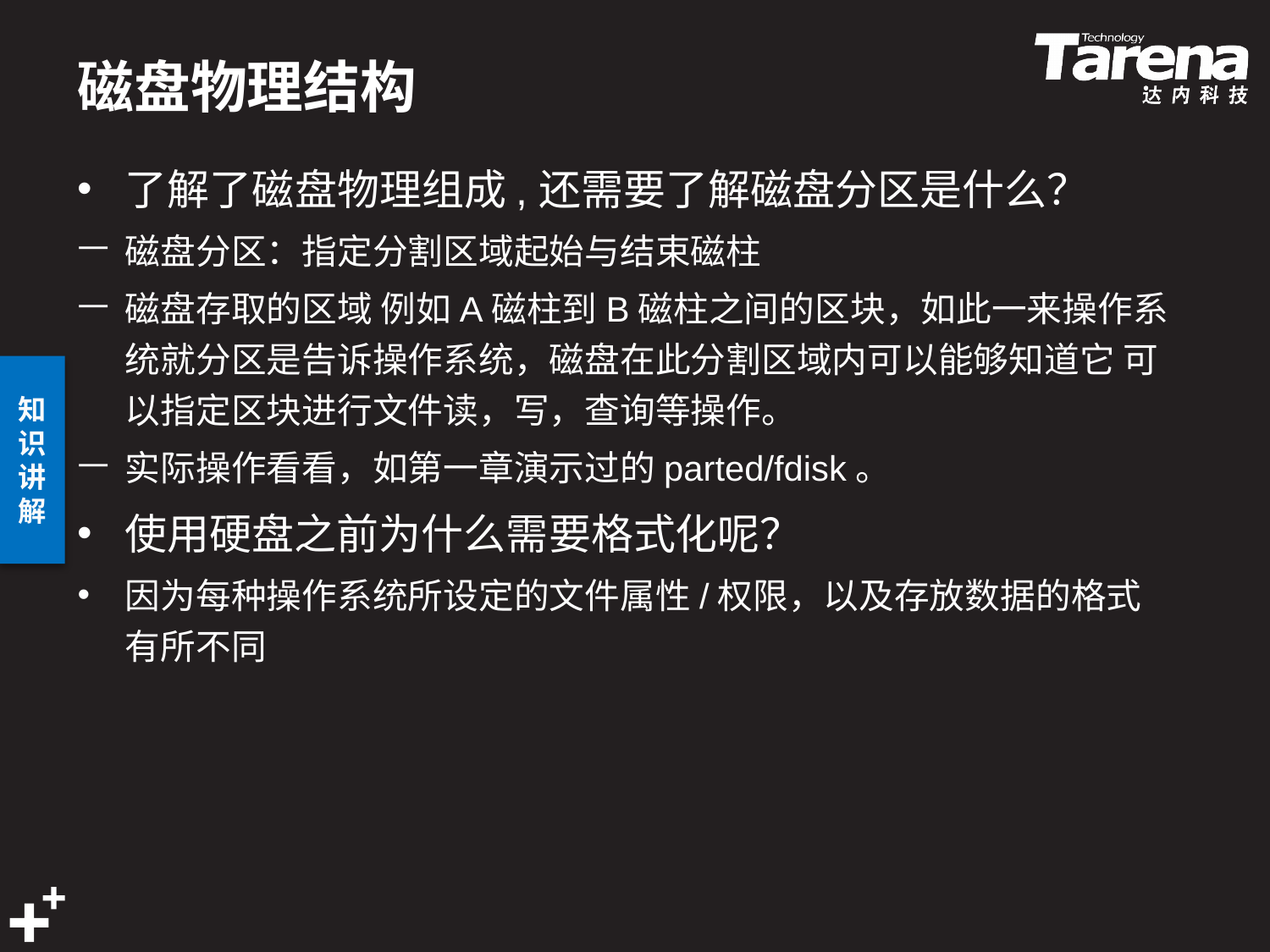

# 磁盘物理结构
了解了磁盘物理组成,还需要了解磁盘分区是什么？
磁盘分区：指定分割区域起始与结束磁柱
磁盘存取的区域 例如A磁柱到B磁柱之间的区块，如此一来操作系统就分区是告诉操作系统，磁盘在此分割区域内可以能够知道它 可以指定区块进行文件读，写，查询等操作。
实际操作看看，如第一章演示过的parted/fdisk。
使用硬盘之前为什么需要格式化呢？
因为每种操作系统所设定的文件属性/权限，以及存放数据的格式 有所不同